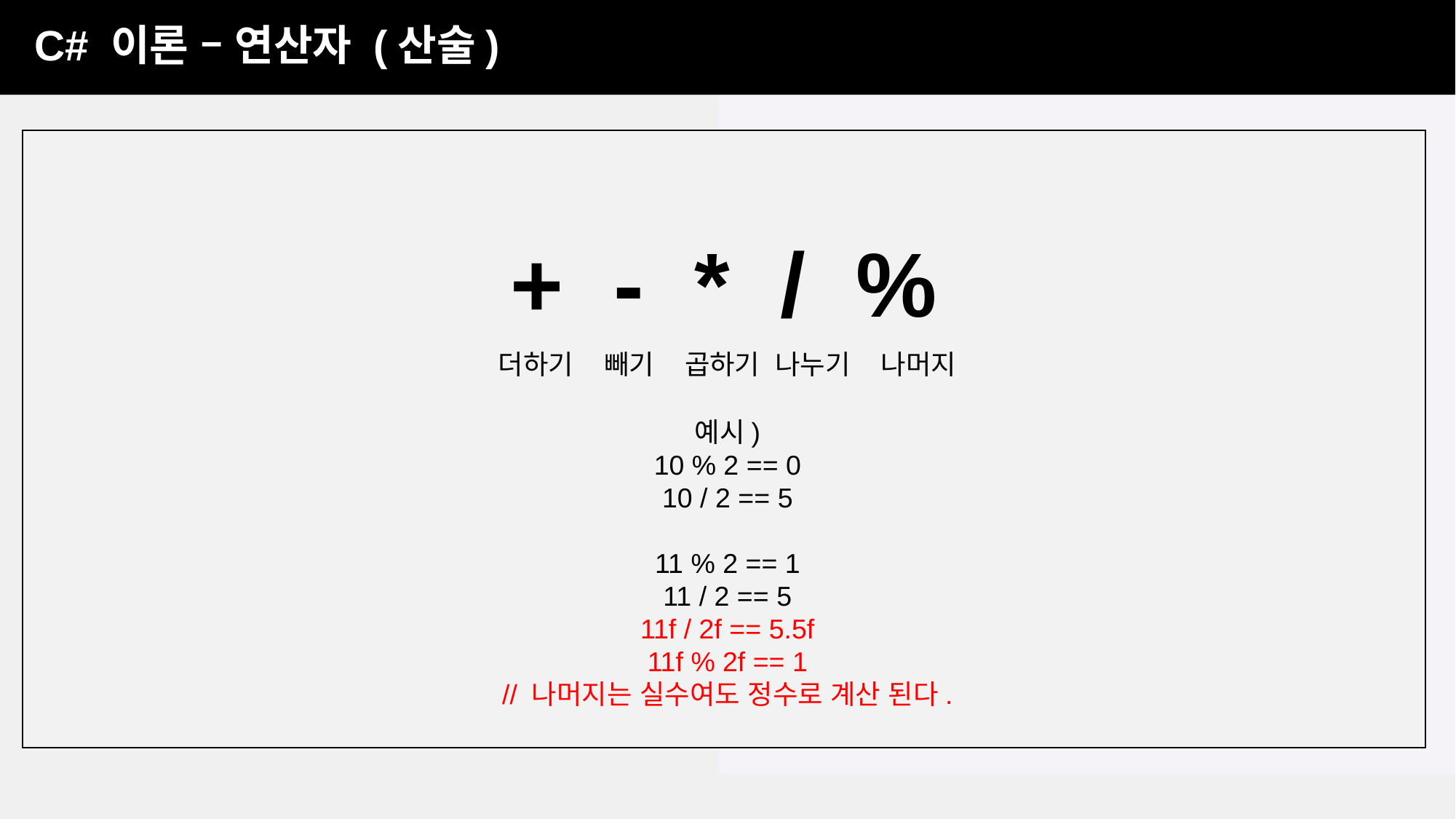

C# 이론 – 연산자 (산술)
+  -  *  /  %
더하기    빼기    곱하기  나누기    나머지
예시)
10 % 2 == 0
10 / 2 == 5

11 % 2 == 1
11 / 2 == 5
11f / 2f == 5.5f
11f % 2f == 1
// 나머지는 실수여도 정수로 계산 된다.